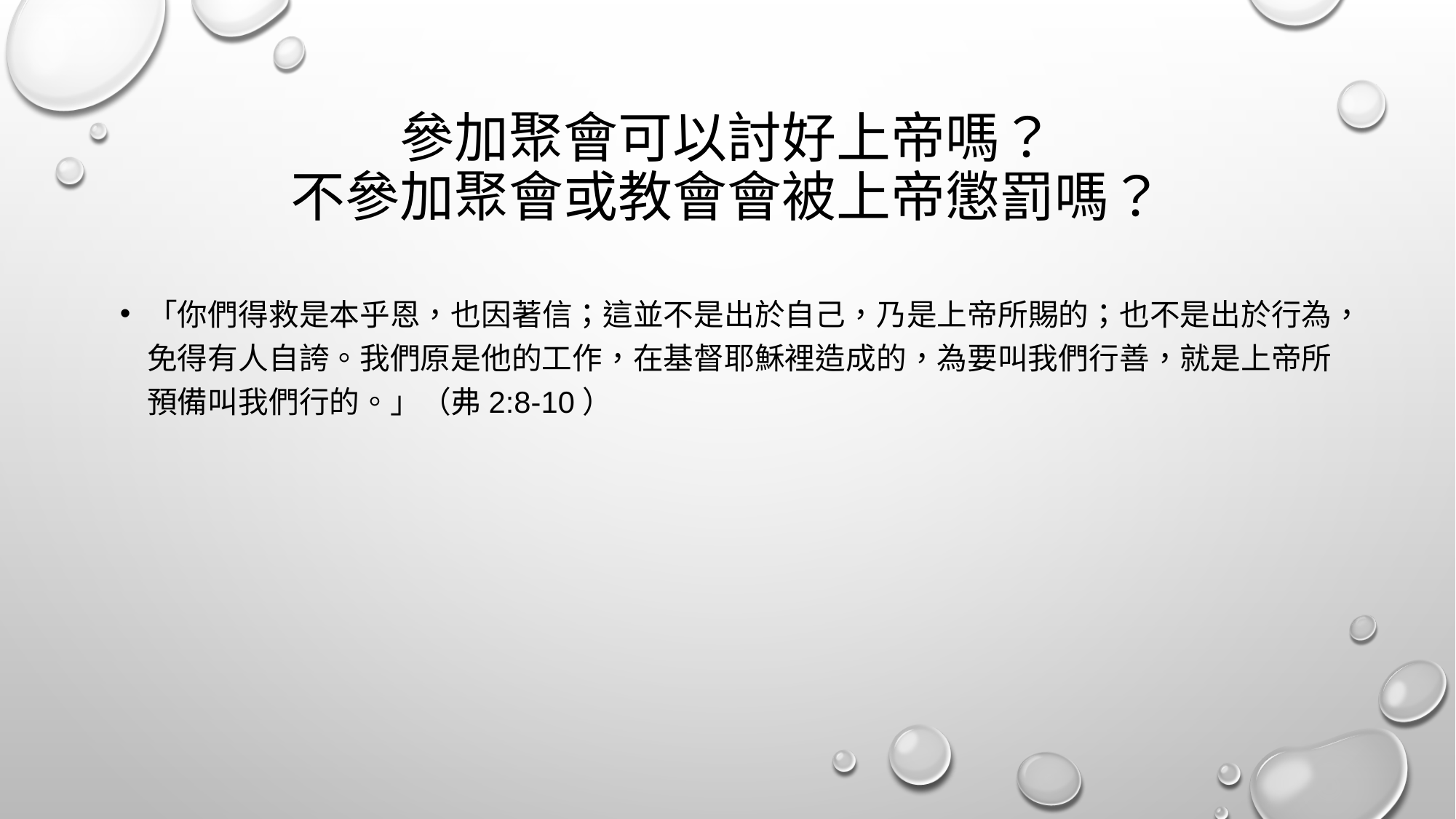

# 參加聚會可以討好上帝嗎？ 不參加聚會或教會會被上帝懲罰嗎？
「你們得救是本乎恩，也因著信；這並不是出於自己，乃是上帝所賜的；也不是出於行為，免得有人自誇。我們原是他的工作，在基督耶穌裡造成的，為要叫我們行善，就是上帝所預備叫我們行的。」（弗2:8-10）